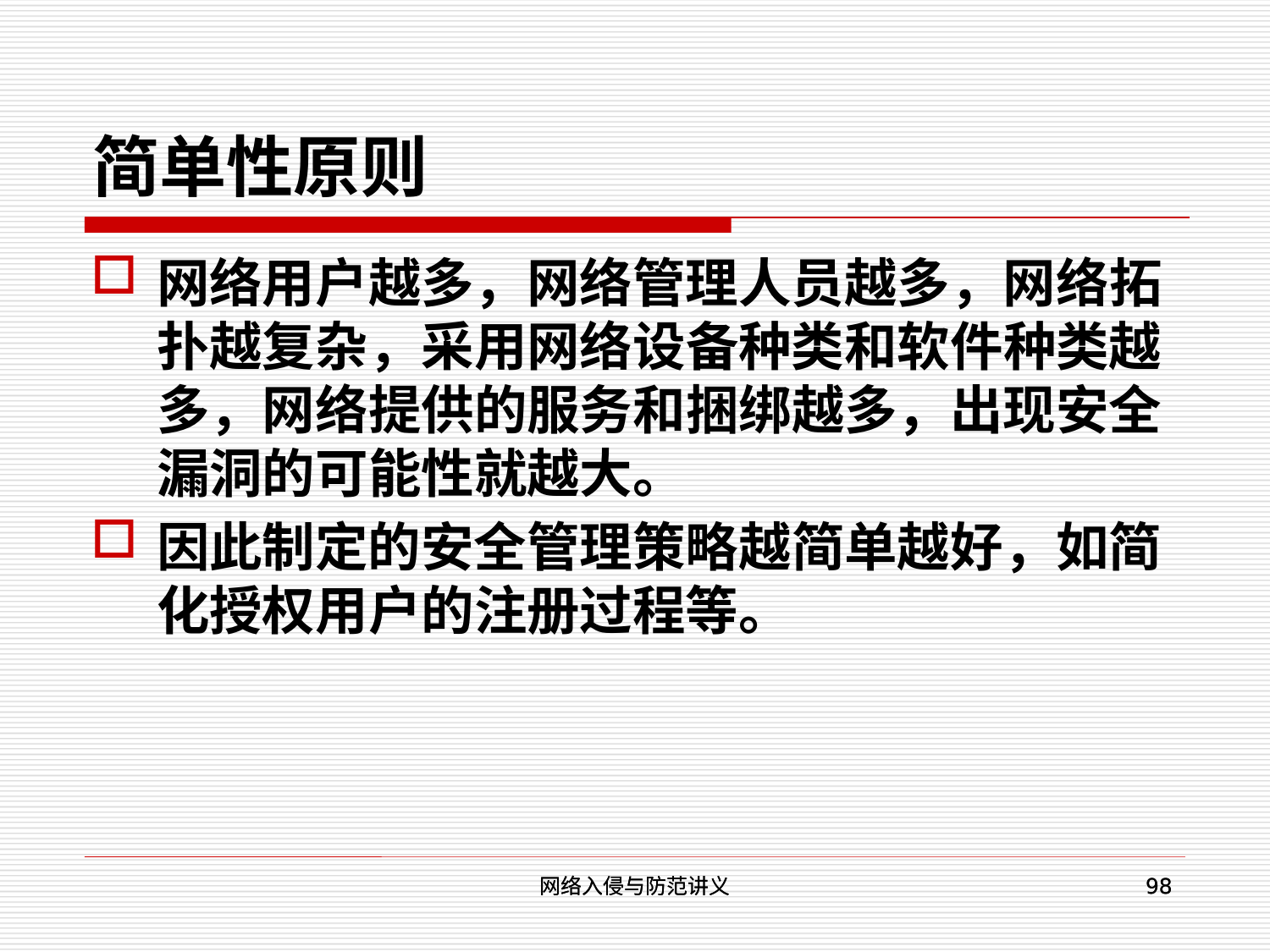

简单性原则
网络用户越多，网络管理人员越多，网络拓扑越复杂，采用网络设备种类和软件种类越多，网络提供的服务和捆绑越多，出现安全漏洞的可能性就越大。
因此制定的安全管理策略越简单越好，如简化授权用户的注册过程等。

网络入侵与防范讲义
网络入侵与防范讲义
98
98